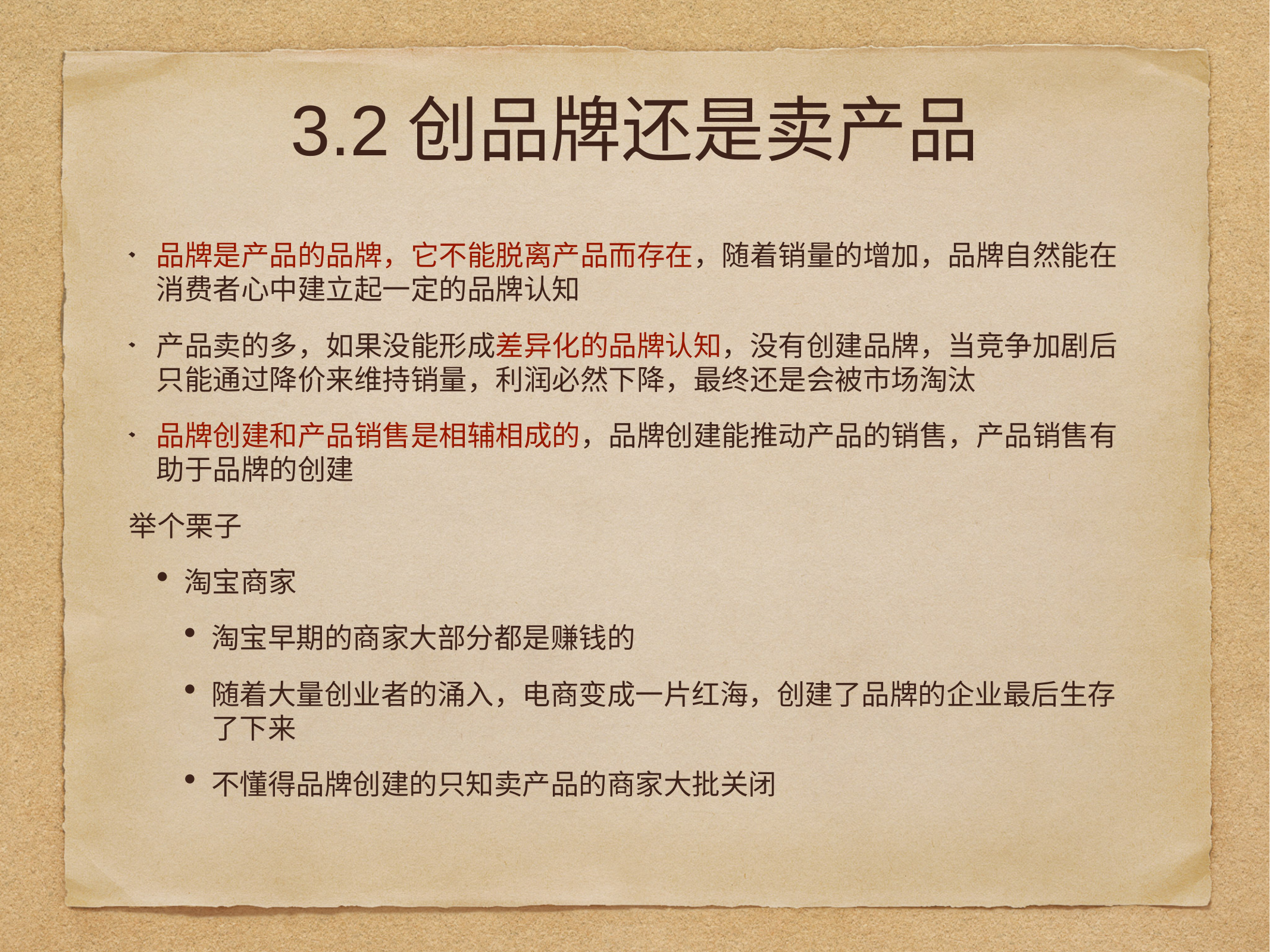

# 3.2创品牌还是卖产品
品牌是产品的品牌，它不能脱离产品而存在，随着销量的增加，品牌自然能在消费者心中建立起一定的品牌认知
产品卖的多，如果没能形成差异化的品牌认知，没有创建品牌，当竞争加剧后只能通过降价来维持销量，利润必然下降，最终还是会被市场淘汰
品牌创建和产品销售是相辅相成的，品牌创建能推动产品的销售，产品销售有助于品牌的创建
举个栗子
淘宝商家
淘宝早期的商家大部分都是赚钱的
随着大量创业者的涌入，电商变成一片红海，创建了品牌的企业最后生存了下来
不懂得品牌创建的只知卖产品的商家大批关闭